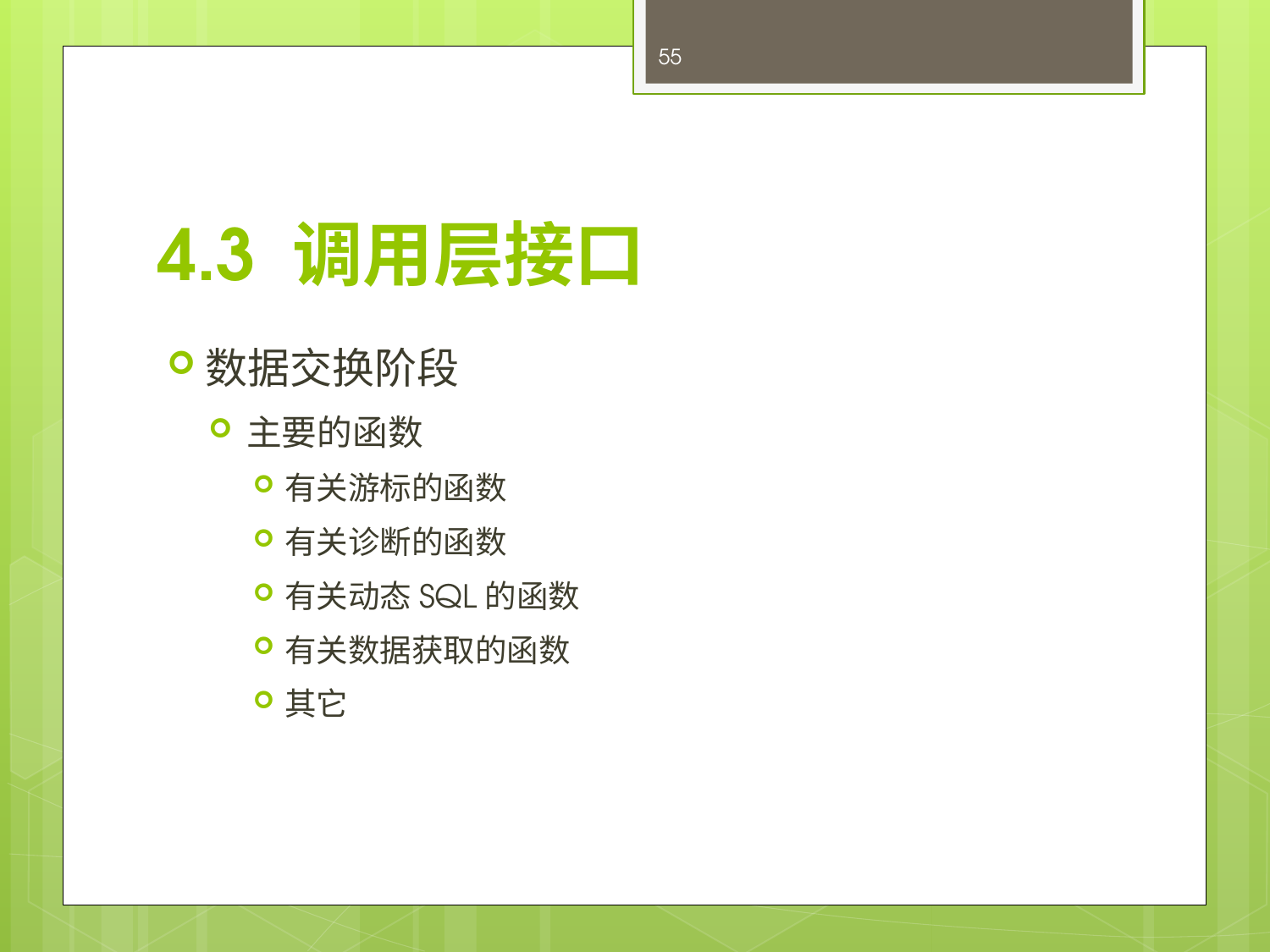

55
# 4.3 调用层接口
数据交换阶段
主要的函数
有关游标的函数
有关诊断的函数
有关动态SQL的函数
有关数据获取的函数
其它